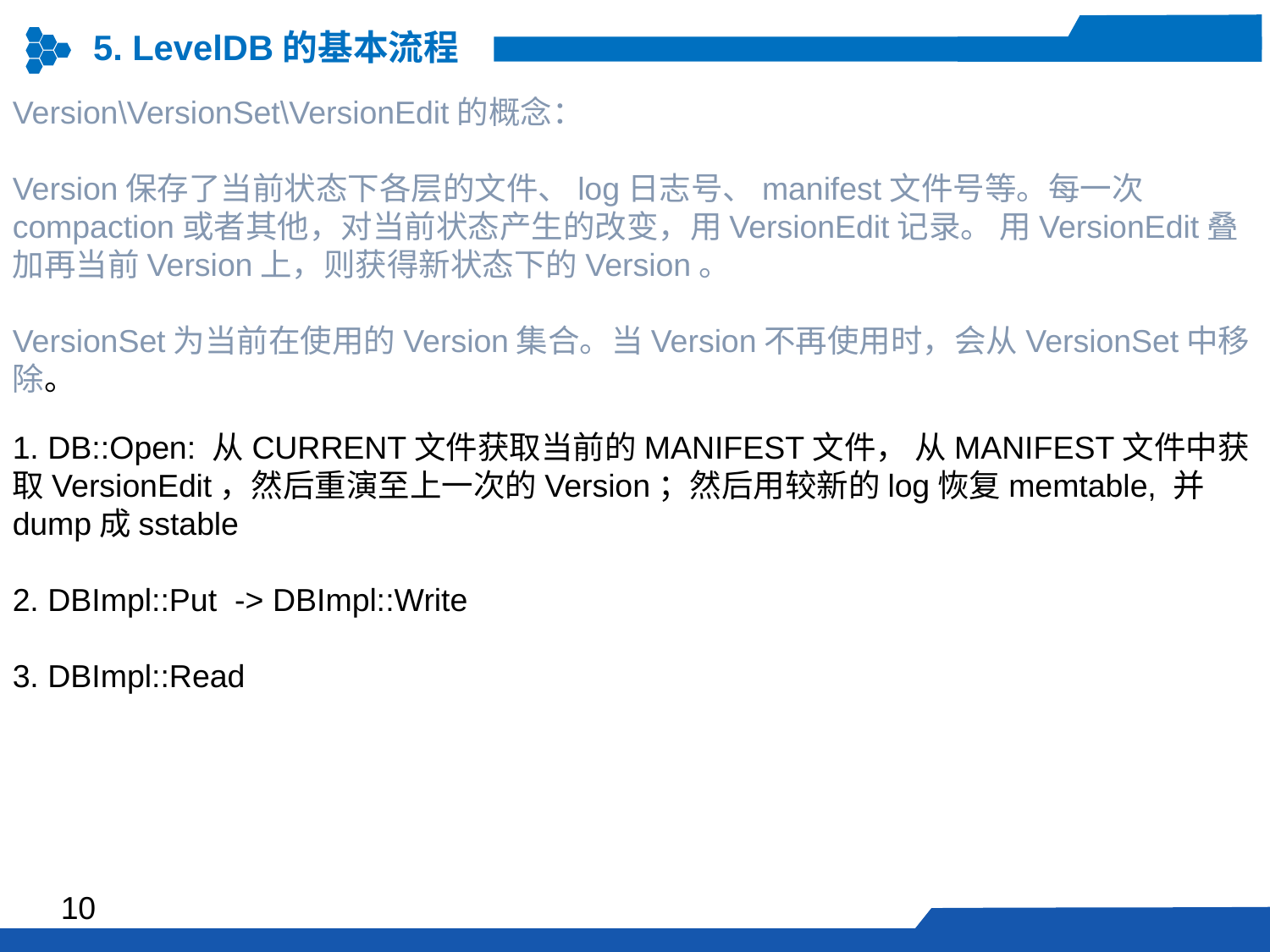

5. LevelDB的基本流程

Version\VersionSet\VersionEdit的概念：

Version保存了当前状态下各层的文件、log日志号、manifest文件号等。每一次compaction或者其他，对当前状态产生的改变，用VersionEdit记录。 用VersionEdit叠加再当前Version上，则获得新状态下的Version。

VersionSet为当前在使用的Version集合。当Version不再使用时，会从VersionSet中移除。
1. DB::Open: 从CURRENT文件获取当前的MANIFEST文件， 从MANIFEST文件中获取VersionEdit，然后重演至上一次的Version；然后用较新的log恢复memtable, 并dump成sstable

2. DBImpl::Put  -> DBImpl::Write

3. DBImpl::Read